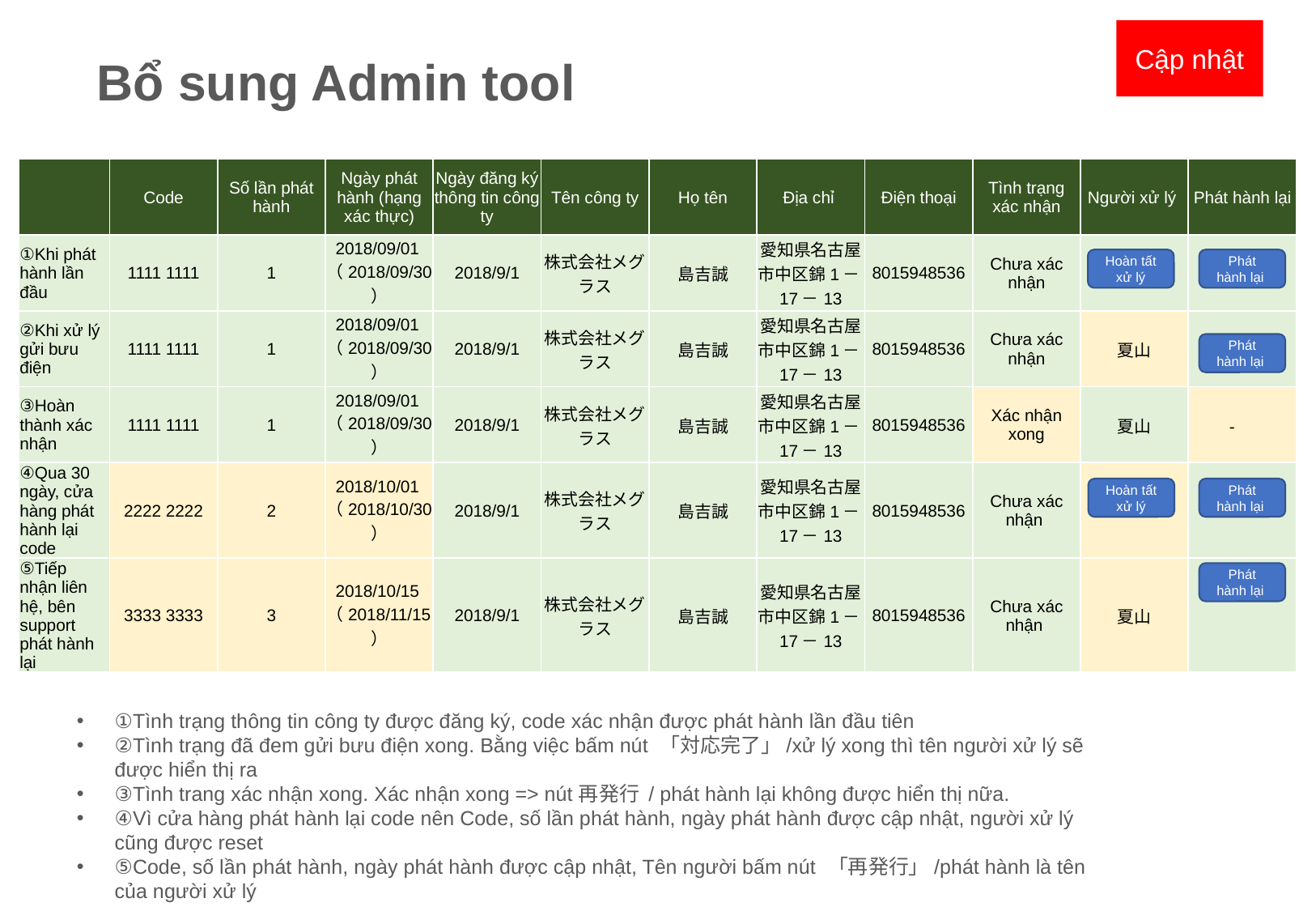

Cập nhật
Bổ sung Admin tool
|  | Code | Số lần phát hành | Ngày phát hành (hạng xác thực) | Ngày đăng ký thông tin công ty | Tên công ty | Họ tên | Địa chỉ | Điện thoại | Tình trạng xác nhận | Người xử lý | Phát hành lại |
| --- | --- | --- | --- | --- | --- | --- | --- | --- | --- | --- | --- |
| ①Khi phát hành lần đầu | 1111 1111 | 1 | 2018/09/01（2018/09/30） | 2018/9/1 | 株式会社メグラス | 島吉誠 | 愛知県名古屋市中区錦1－17－13 | 8015948536 | Chưa xác nhận |  |  |
| ②Khi xử lý gửi bưu điện | 1111 1111 | 1 | 2018/09/01（2018/09/30） | 2018/9/1 | 株式会社メグラス | 島吉誠 | 愛知県名古屋市中区錦1－17－13 | 8015948536 | Chưa xác nhận | 夏山 |  |
| ③Hoàn thành xác nhận | 1111 1111 | 1 | 2018/09/01（2018/09/30） | 2018/9/1 | 株式会社メグラス | 島吉誠 | 愛知県名古屋市中区錦1－17－13 | 8015948536 | Xác nhận xong | 夏山 | - |
| ④Qua 30 ngày, cửa hàng phát hành lại code | 2222 2222 | 2 | 2018/10/01（2018/10/30） | 2018/9/1 | 株式会社メグラス | 島吉誠 | 愛知県名古屋市中区錦1－17－13 | 8015948536 | Chưa xác nhận |  |  |
| ⑤Tiếp nhận liên hệ, bên support phát hành lại | 3333 3333 | 3 | 2018/10/15（2018/11/15） | 2018/9/1 | 株式会社メグラス | 島吉誠 | 愛知県名古屋市中区錦1－17－13 | 8015948536 | Chưa xác nhận | 夏山 |  |
Hoàn tất xử lý
Phát hành lại
Phát hành lại
Hoàn tất xử lý
Phát hành lại
Phát hành lại
①Tình trạng thông tin công ty được đăng ký, code xác nhận được phát hành lần đầu tiên
②Tình trạng đã đem gửi bưu điện xong. Bằng việc bấm nút 「対応完了」/xử lý xong thì tên người xử lý sẽ được hiển thị ra
③Tình trang xác nhận xong. Xác nhận xong => nút再発行 / phát hành lại không được hiển thị nữa.
④Vì cửa hàng phát hành lại code nên Code, số lần phát hành, ngày phát hành được cập nhật, người xử lý cũng được reset
⑤Code, số lần phát hành, ngày phát hành được cập nhật, Tên người bấm nút 「再発行」/phát hành là tên của người xử lý